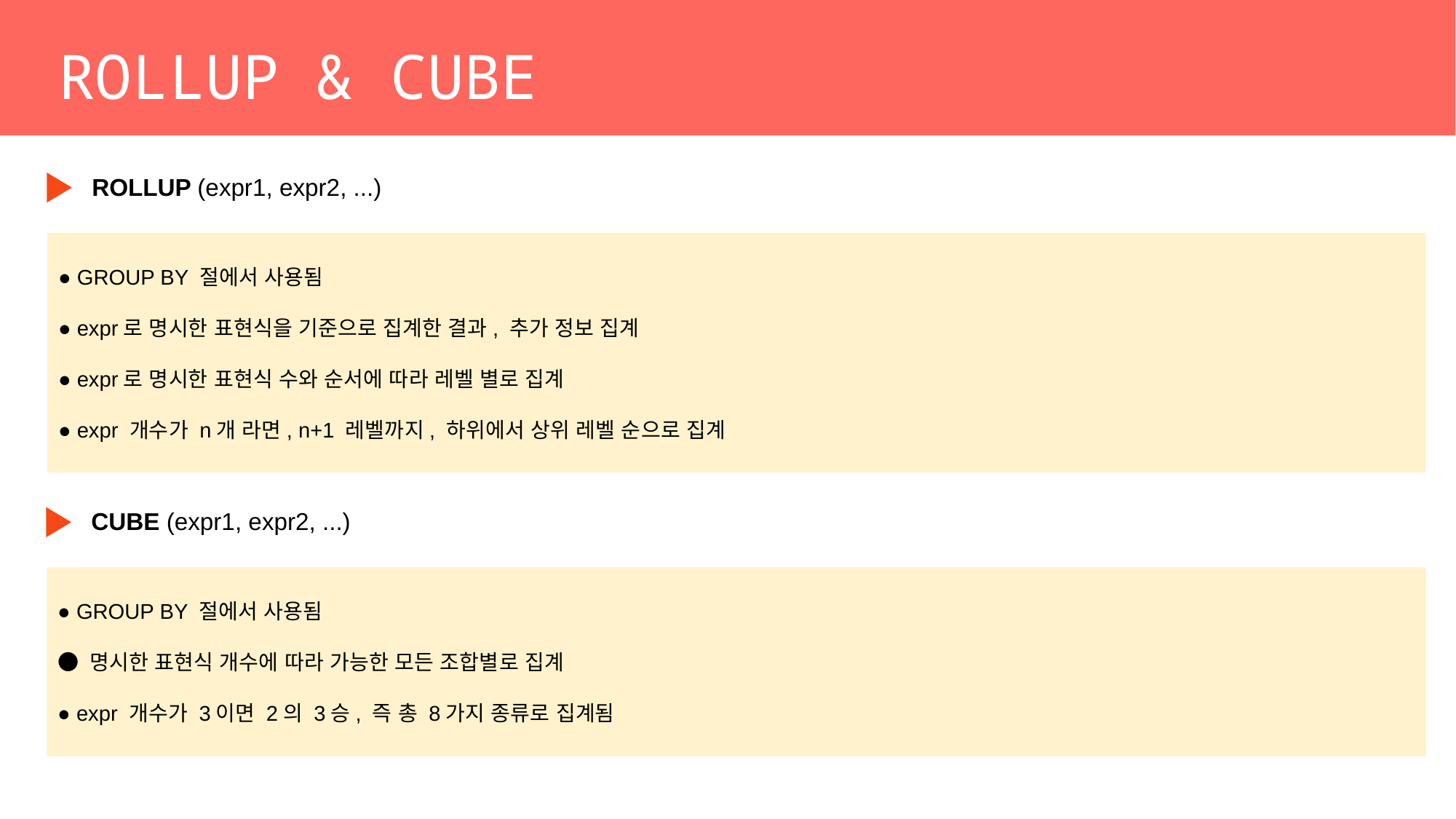

ROLLUP & CUBE
ROLLUP (expr1, expr2, ...)

● GROUP BY 절에서 사용됨

● expr로 명시한 표현식을 기준으로 집계한 결과, 추가 정보 집계

● expr로 명시한 표현식 수와 순서에 따라 레벨 별로 집계

● expr 개수가 n개 라면, n+1 레벨까지, 하위에서 상위 레벨 순으로 집계

CUBE (expr1, expr2, ...)

● GROUP BY 절에서 사용됨

● 명시한 표현식 개수에 따라 가능한 모든 조합별로 집계

● expr 개수가 3이면 2의 3승, 즉 총 8가지 종류로 집계됨